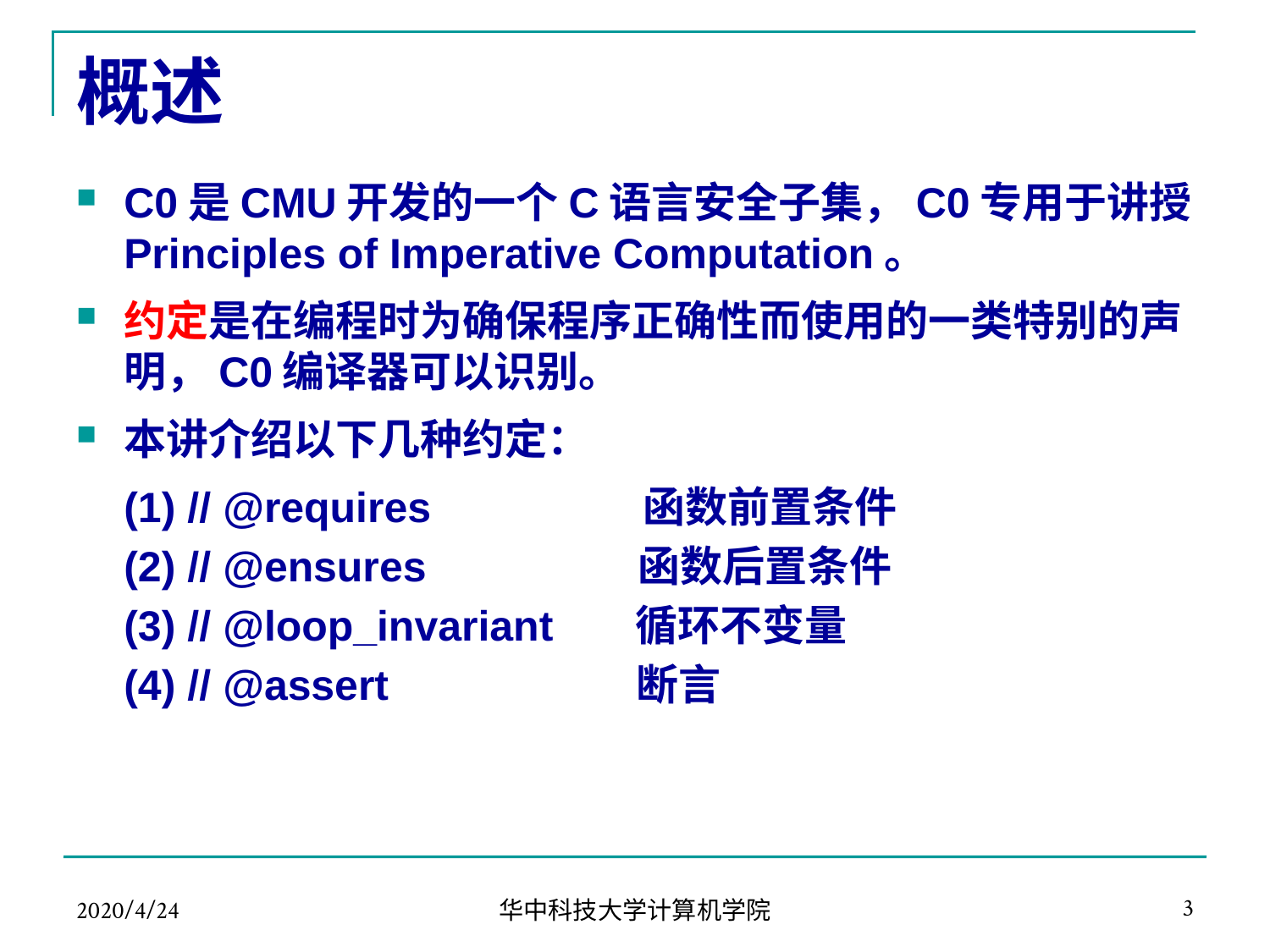

# 概述
C0是CMU开发的一个C语言安全子集，C0专用于讲授Principles of Imperative Computation。
约定是在编程时为确保程序正确性而使用的一类特别的声明，C0编译器可以识别。
本讲介绍以下几种约定：
	(1) // @requires                 函数前置条件
	(2) // @ensures                 函数后置条件
	(3) // @loop_invariant      循环不变量
	(4) // @assert                    断言
2020/4/24
3
华中科技大学计算机学院